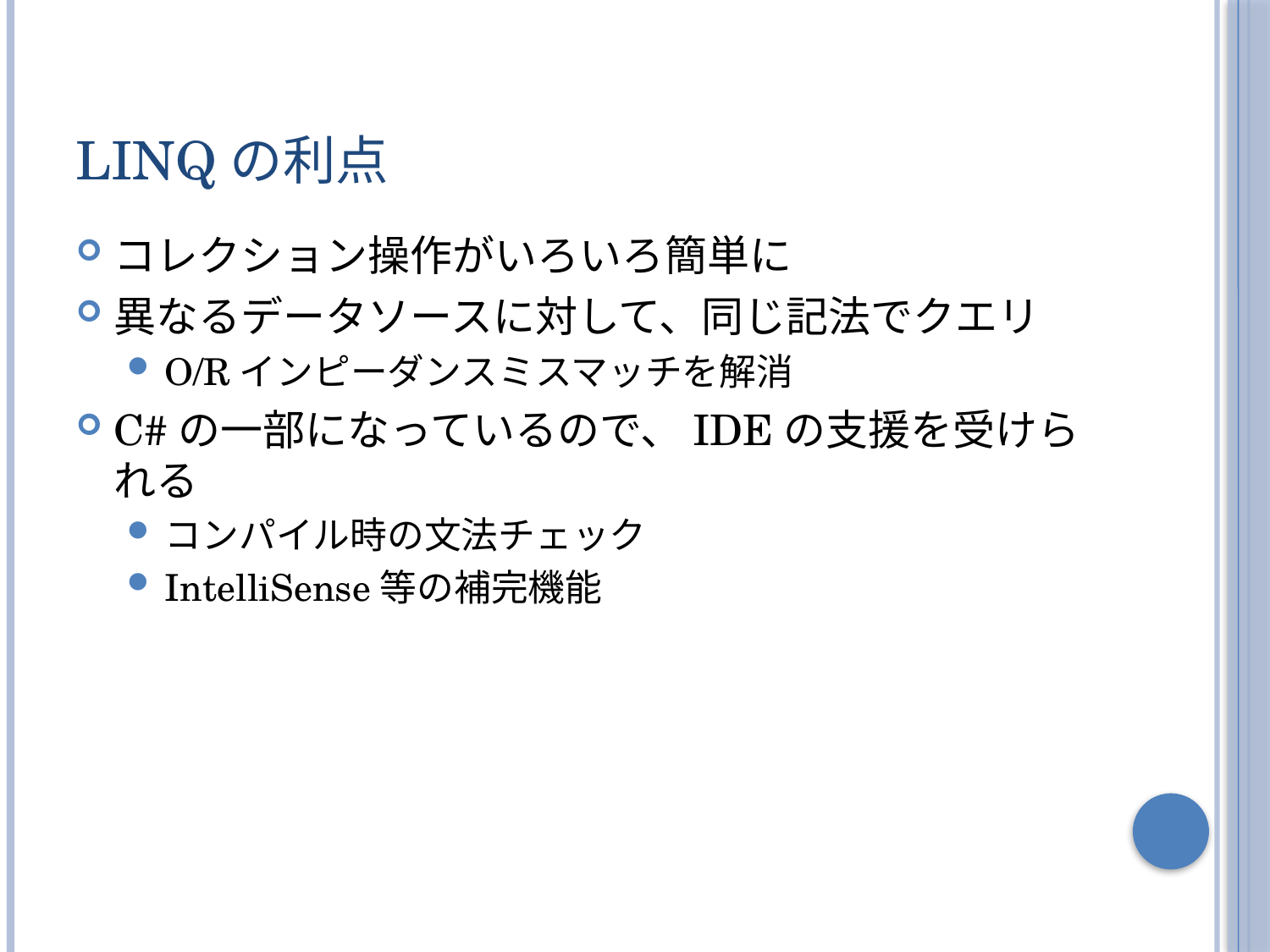

# LINQの利点
コレクション操作がいろいろ簡単に
異なるデータソースに対して、同じ記法でクエリ
O/Rインピーダンスミスマッチを解消
C#の一部になっているので、IDEの支援を受けられる
コンパイル時の文法チェック
IntelliSense等の補完機能